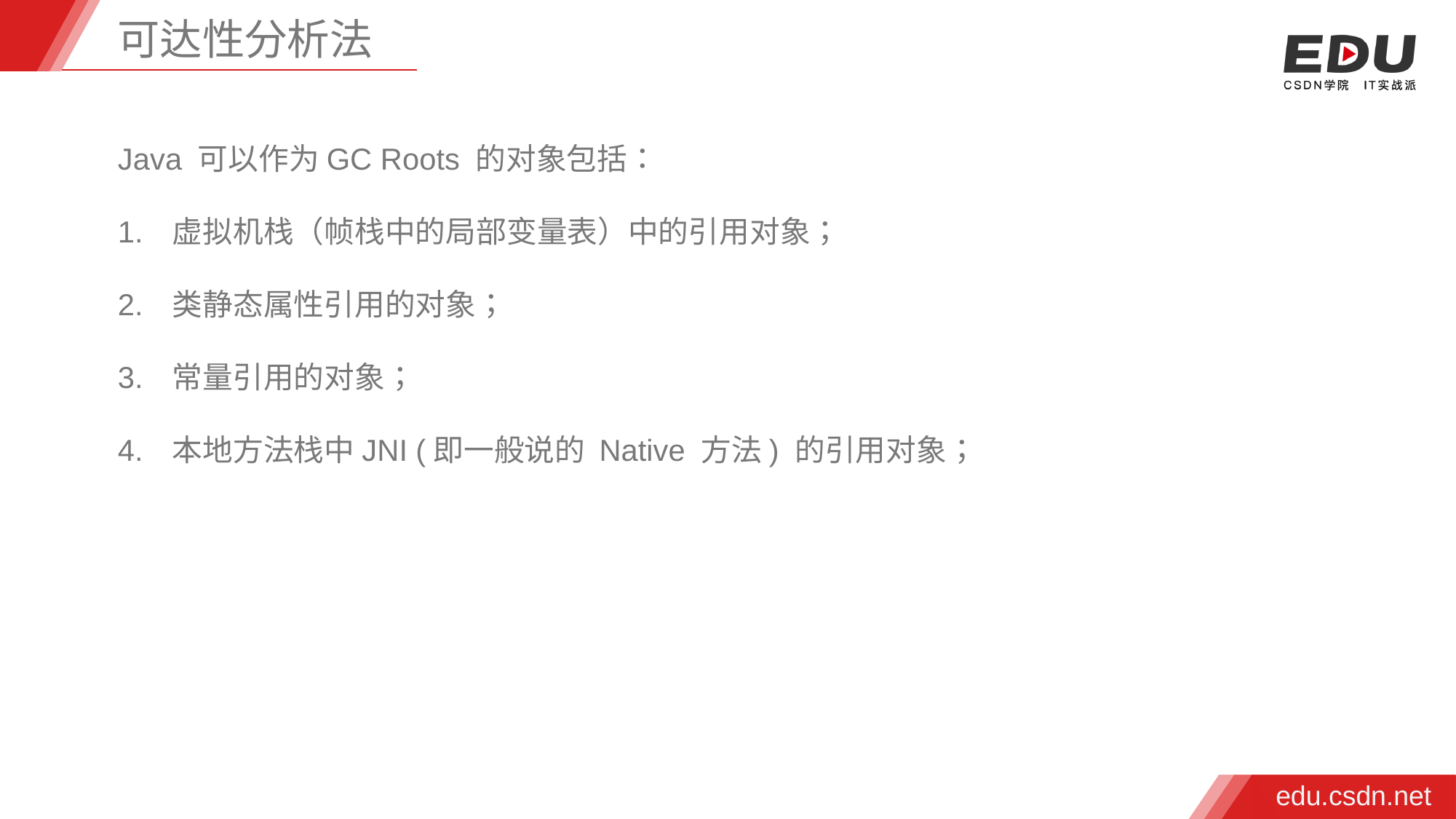

可达性分析法
Java 可以作为GC Roots 的对象包括：

虚拟机栈（帧栈中的局部变量表）中的引用对象；

类静态属性引用的对象；

常量引用的对象；
本地方法栈中JNI (即一般说的 Native 方法) 的引用对象；
edu.csdn.net